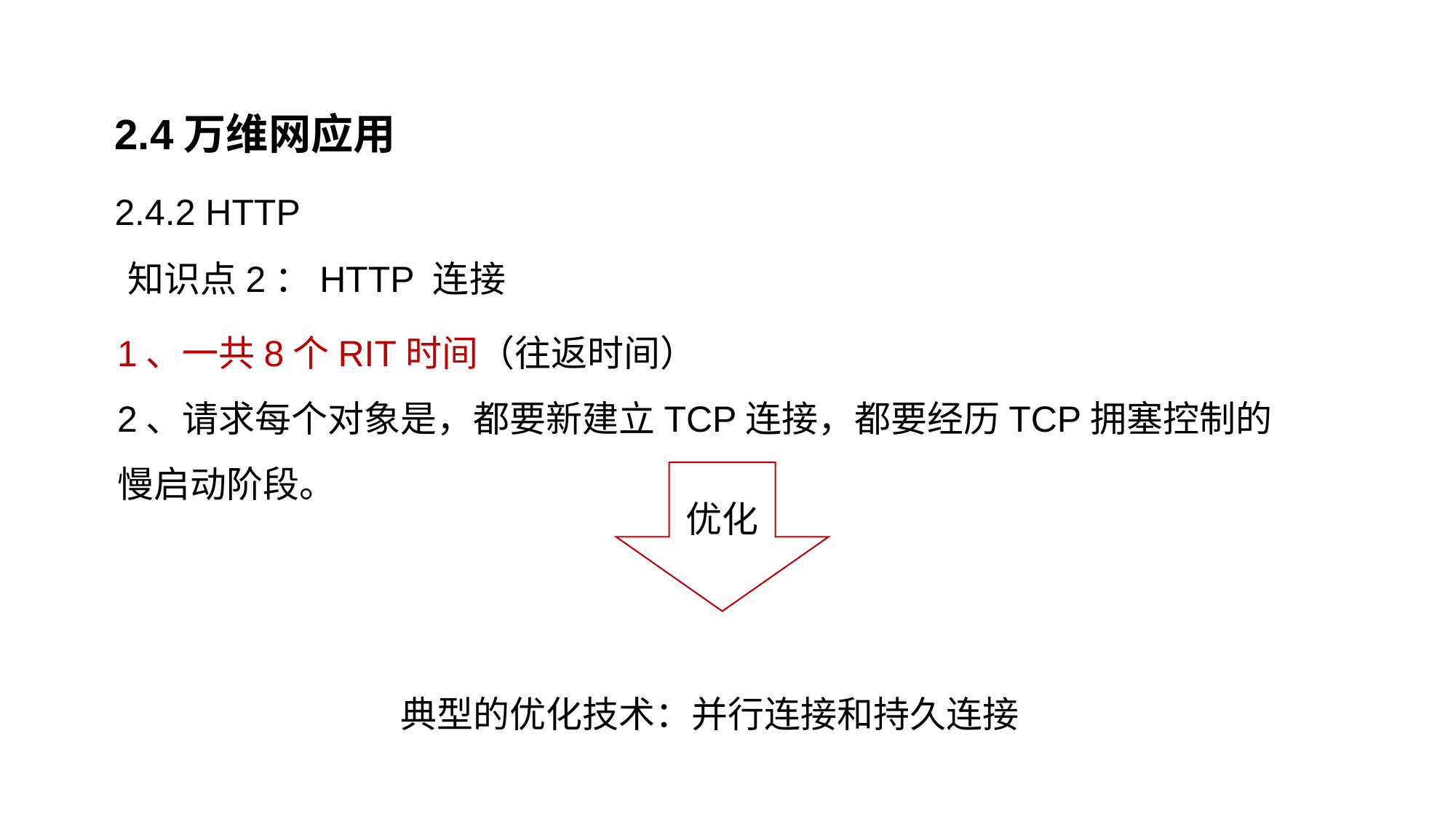

2.4万维网应用
 2.4.2 HTTP
  知识点2：HTTP 连接
1、一共8个RIT时间（往返时间）
2、请求每个对象是，都要新建立TCP连接，都要经历TCP拥塞控制的慢启动阶段。
优化
典型的优化技术：并行连接和持久连接